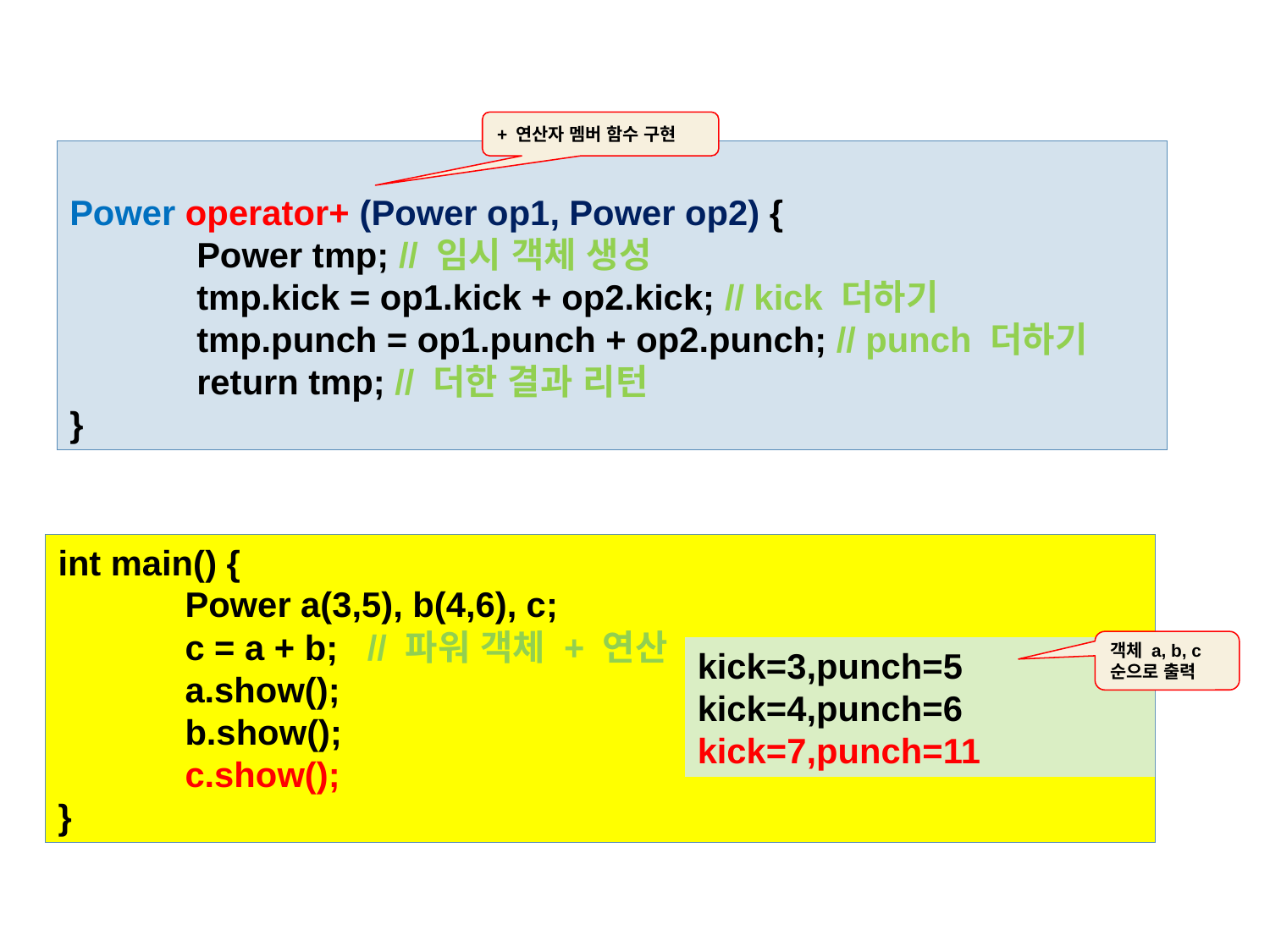

+ 연산자 멤버 함수 구현

Power operator+ (Power op1, Power op2) {
	Power tmp; // 임시 객체 생성
	tmp.kick = op1.kick + op2.kick; // kick 더하기
	tmp.punch = op1.punch + op2.punch; // punch 더하기
	return tmp; // 더한 결과 리턴
}
int main() {
	Power a(3,5), b(4,6), c;
	c = a + b;   // 파워 객체 + 연산
	a.show();
	b.show();
	c.show();
}
객체 a, b, c 순으로 출력
kick=3,punch=5
kick=4,punch=6
kick=7,punch=11
21